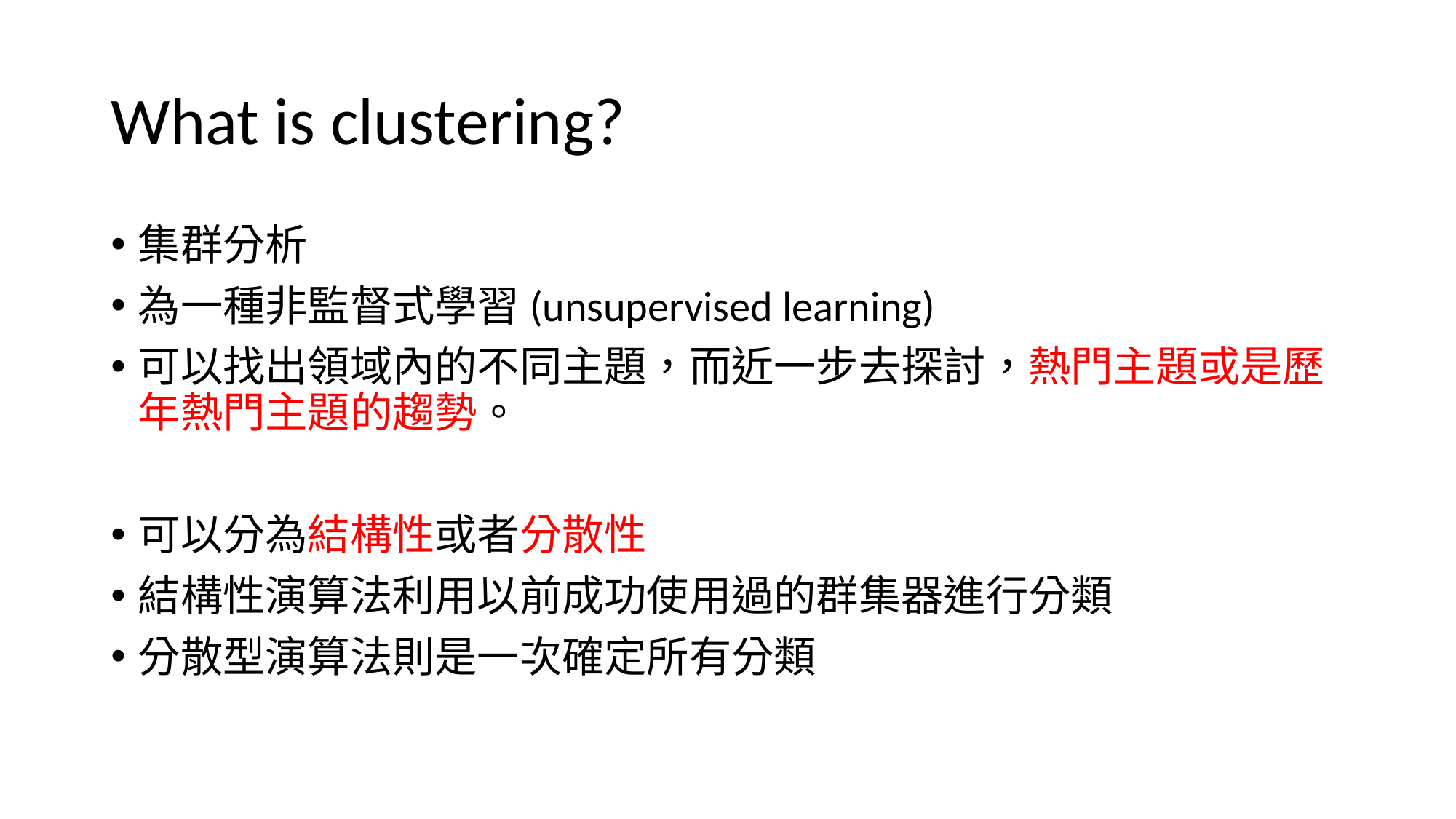

# What is clustering?
集群分析
為一種非監督式學習(unsupervised learning)
可以找出領域內的不同主題，而近一步去探討，熱門主題或是歷年熱門主題的趨勢。

可以分為結構性或者分散性
結構性演算法利用以前成功使用過的群集器進行分類
分散型演算法則是一次確定所有分類